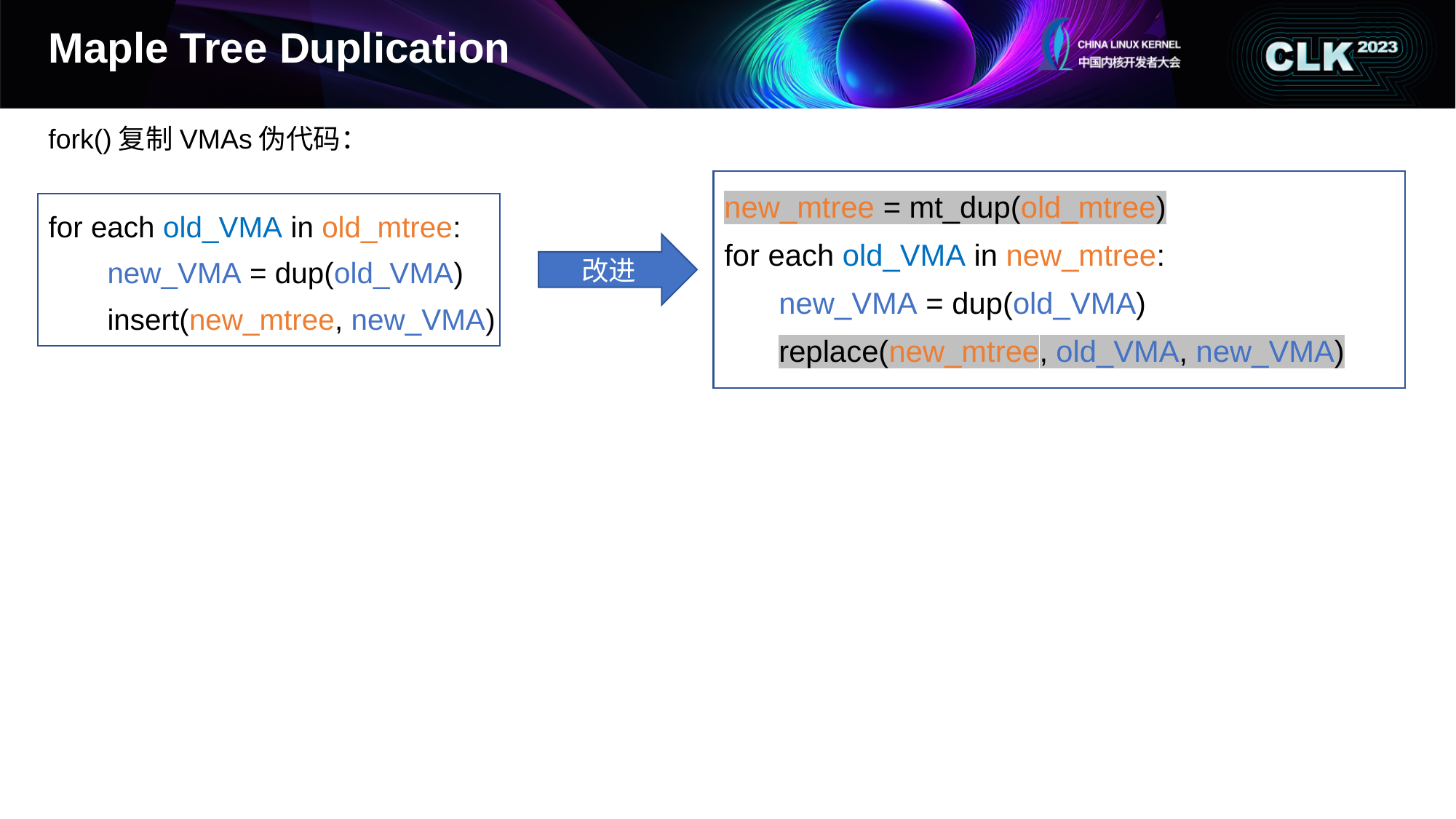

# Maple Tree Duplication
fork()复制VMAs伪代码：

for each old_VMA in old_mtree:
new_VMA = dup(old_VMA)
insert(new_mtree, new_VMA)

new_mtree = mt_dup(old_mtree)
for each old_VMA in new_mtree:
new_VMA = dup(old_VMA)
replace(new_mtree, old_VMA, new_VMA)

改进